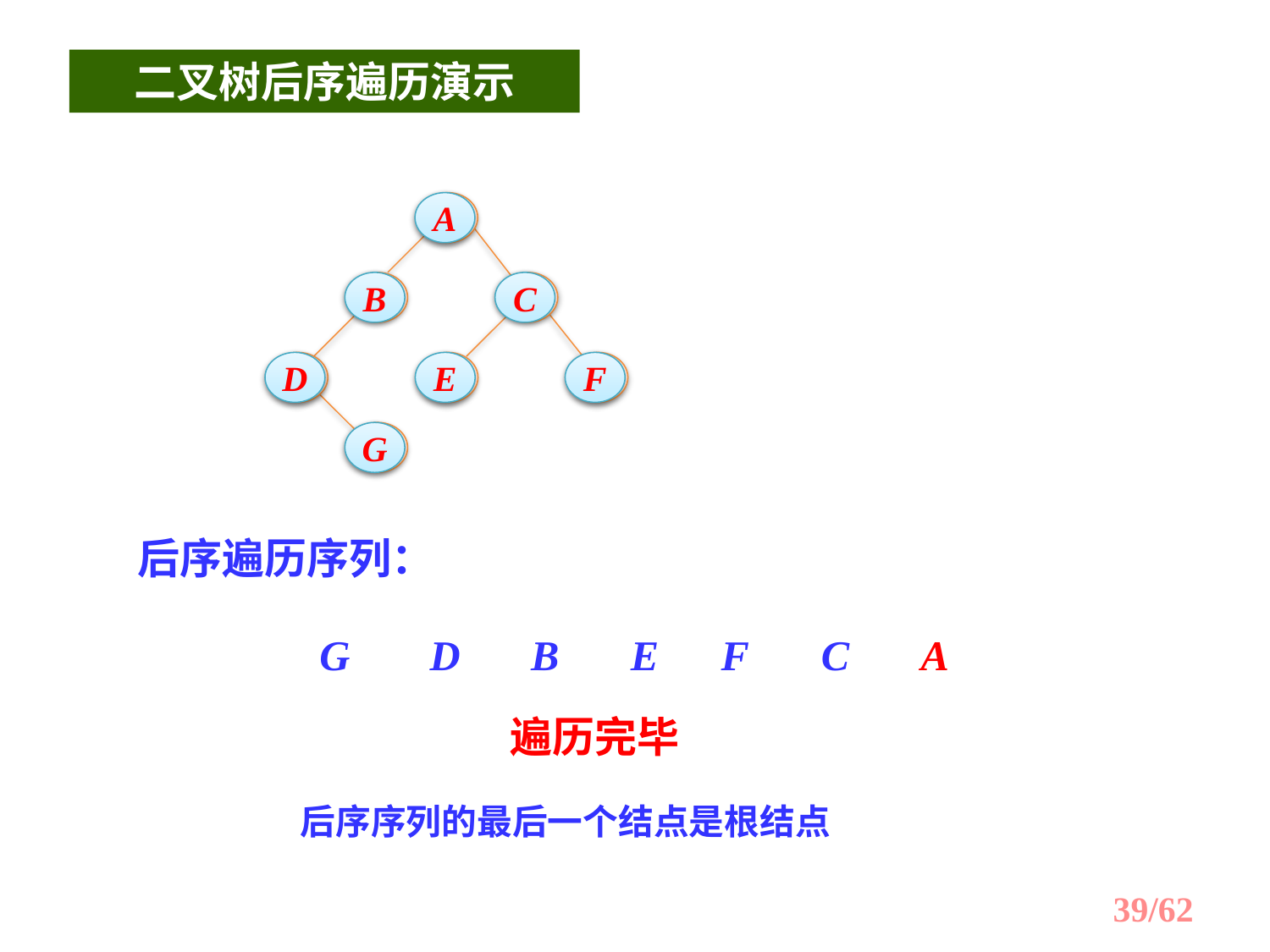

二叉树后序遍历演示
A
A
A

B
B
B
C
C
C

D
D
D
E
E
E
F
F
F

G
G
G
后序遍历序列：
遍历完毕
后序序列的最后一个结点是根结点
39/62